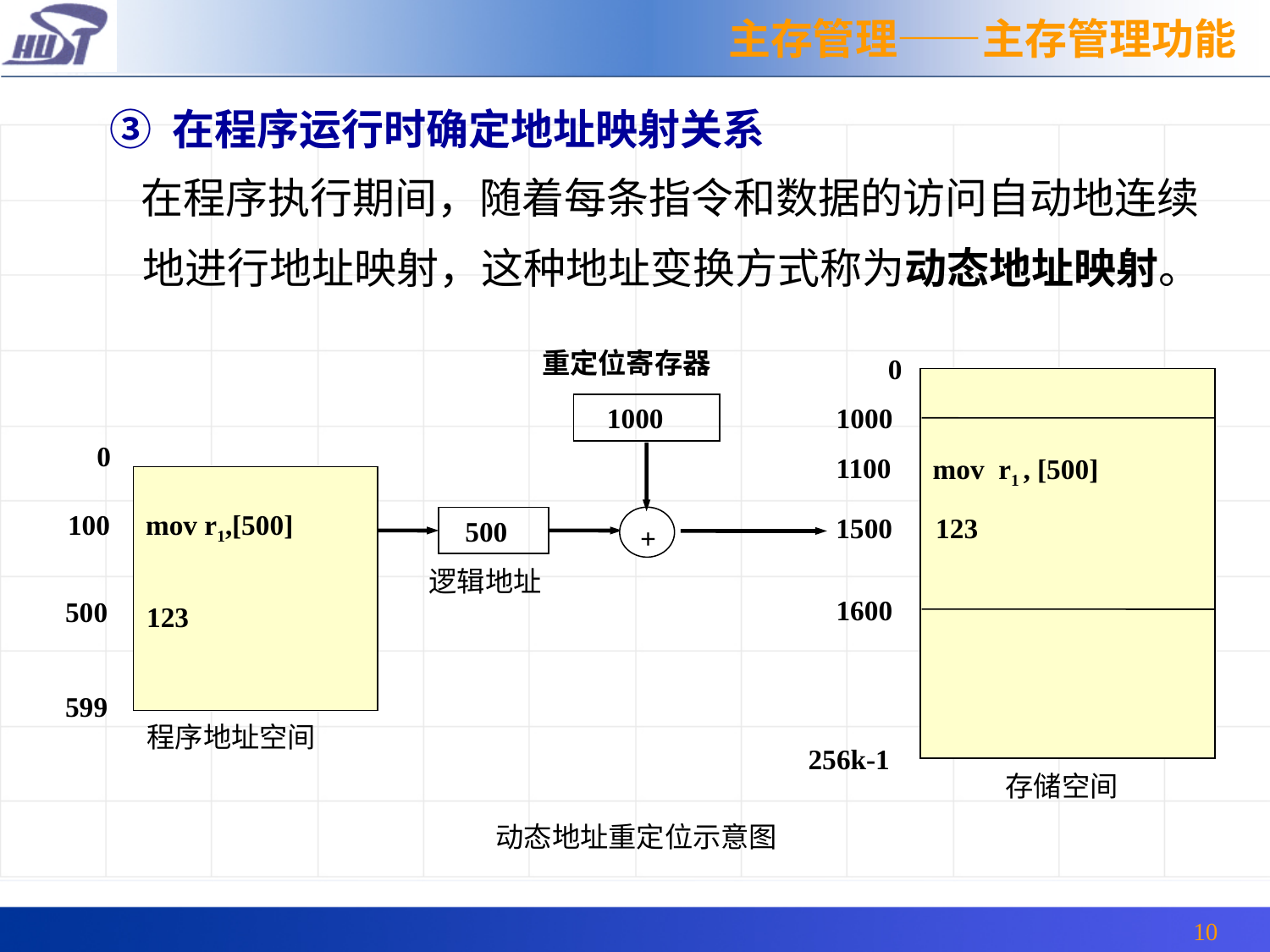

主存管理——主存管理功能
③ 在程序运行时确定地址映射关系
           在程序执行期间，随着每条指令和数据的访问自动地连续
         地进行地址映射，这种地址变换方式称为动态地址映射。
重定位寄存器
0

mov  r1 , [500]

1000
   1000

0

1100

mov r1,[500]

100
1500
123
+
  500

逻辑地址
1600
500
123

599
程序地址空间
256k-1
存储空间
动态地址重定位示意图
10